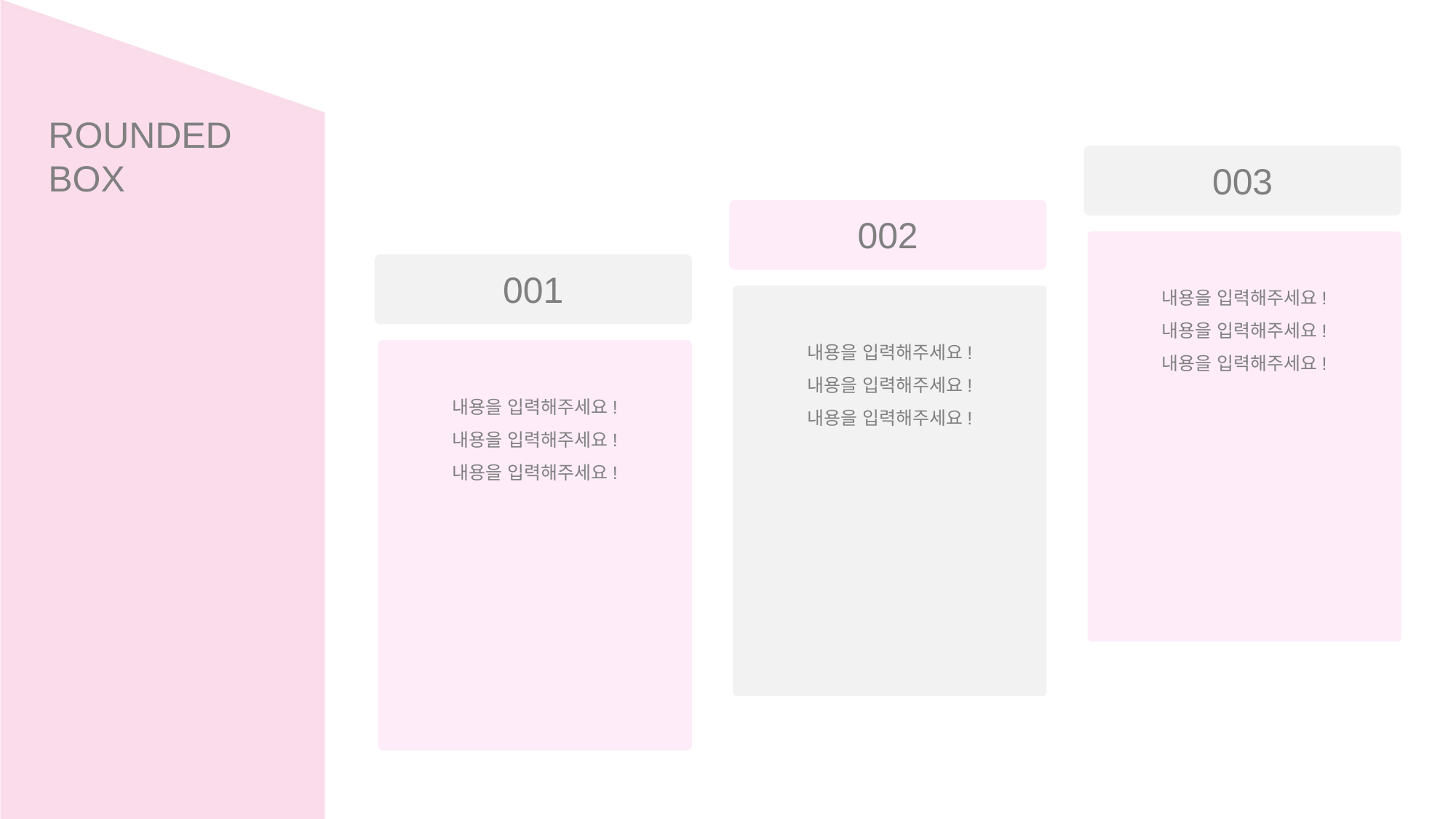

ROUNDED
BOX

003

내용을 입력해주세요!
내용을 입력해주세요!
내용을 입력해주세요!

002

내용을 입력해주세요!
내용을 입력해주세요!
내용을 입력해주세요!

001

내용을 입력해주세요!
내용을 입력해주세요!
내용을 입력해주세요!